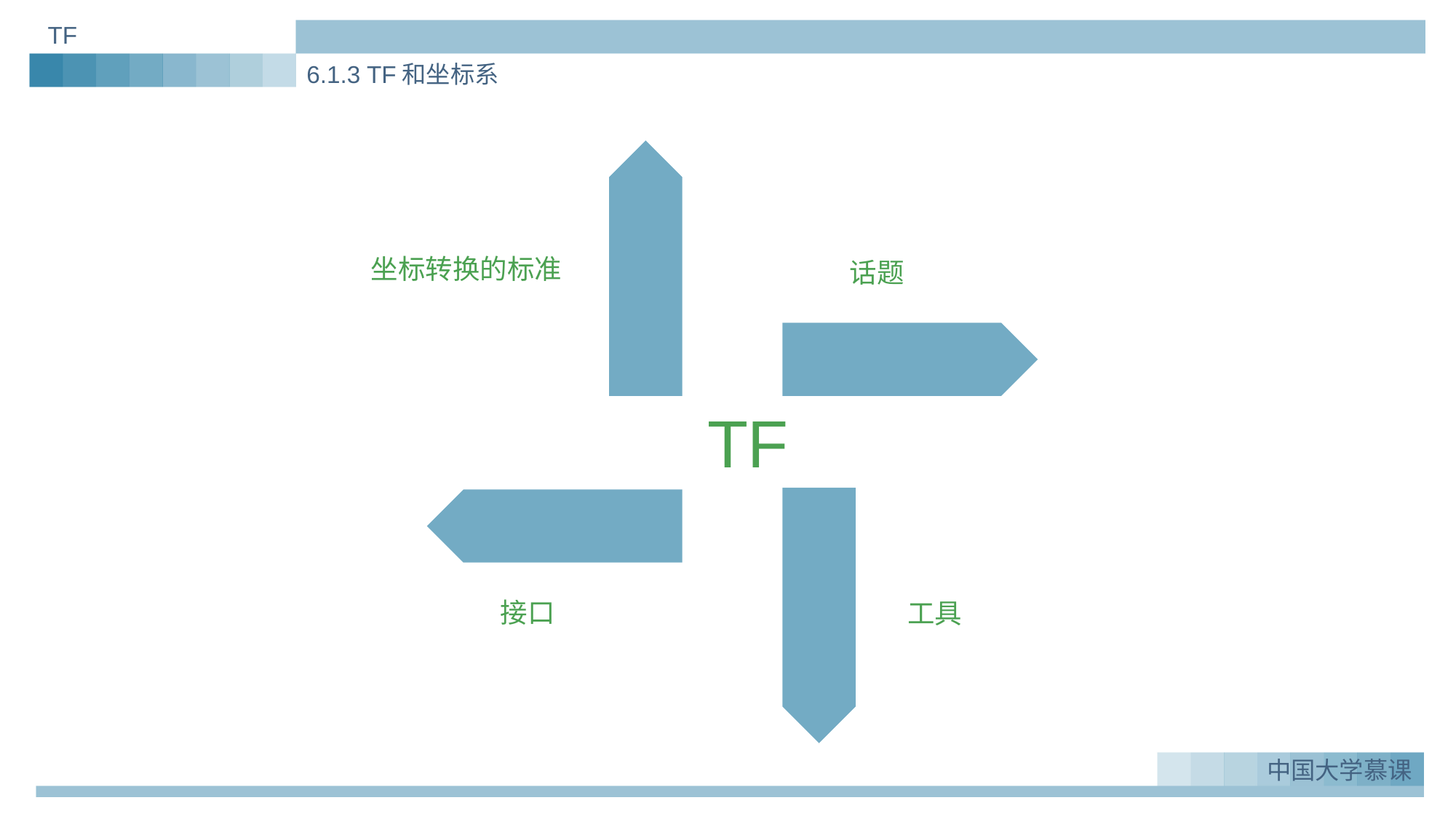

TF
6.1.3 TF和坐标系

坐标转换的标准
话题

TF

接口
工具
中国大学慕课